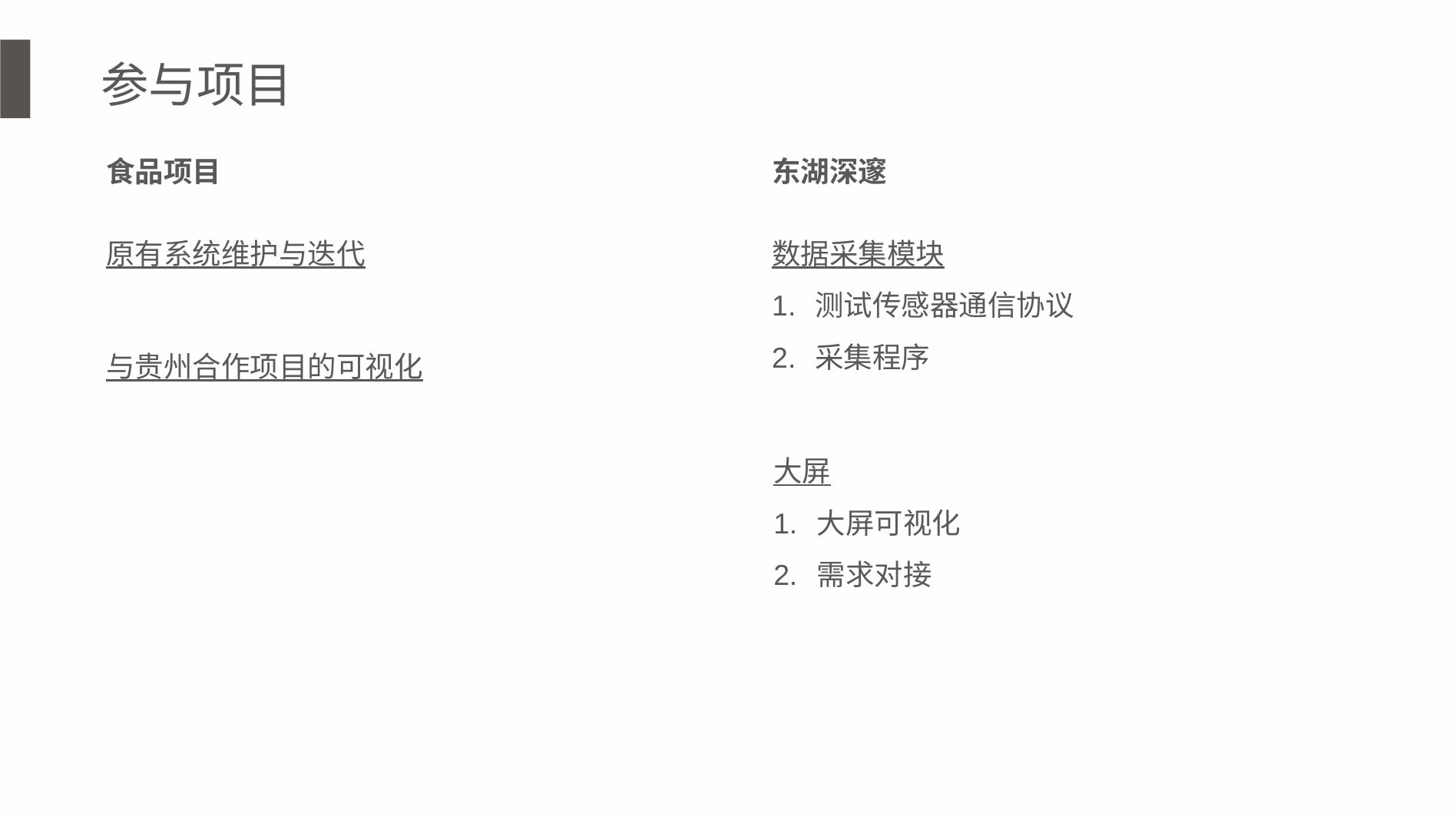

参与项目
食品项目
东湖深邃
原有系统维护与迭代

数据采集模块
测试传感器通信协议
采集程序

与贵州合作项目的可视化

大屏
大屏可视化
需求对接